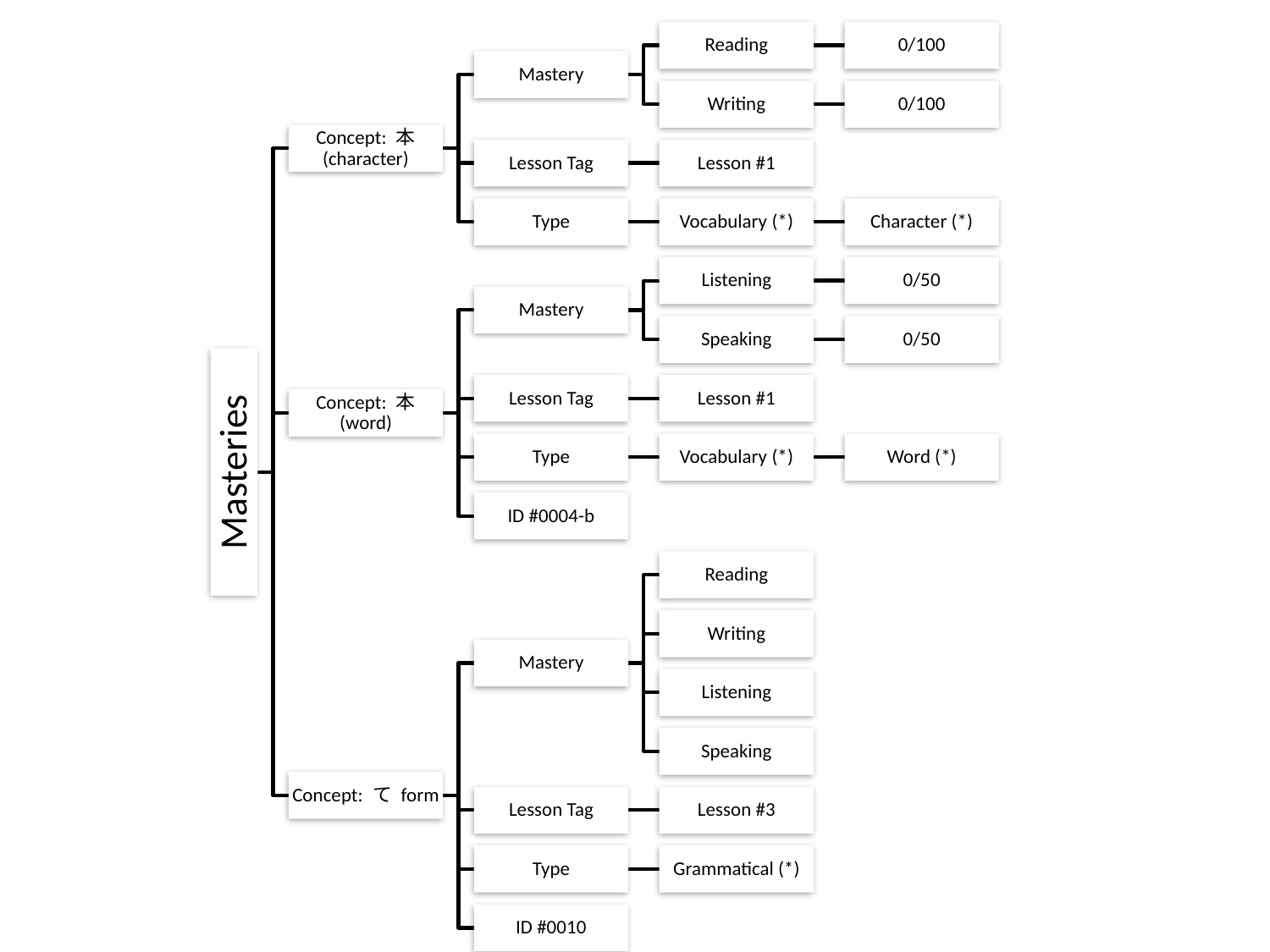

Masteries
Concept: 本 (character)
Mastery
Reading
0/100
Writing
0/100
Lesson Tag
Lesson #1
Type
Vocabulary (*)
Character (*)
Concept: 本 (word)
Mastery
Listening
0/50
Speaking
0/50
Lesson Tag
Lesson #1
Type
Vocabulary (*)
Word (*)
ID #0004-b
Concept: て form
Mastery
Reading
Writing
Listening
Speaking
Lesson Tag
Lesson #3
Type
Grammatical (*)
ID #0010